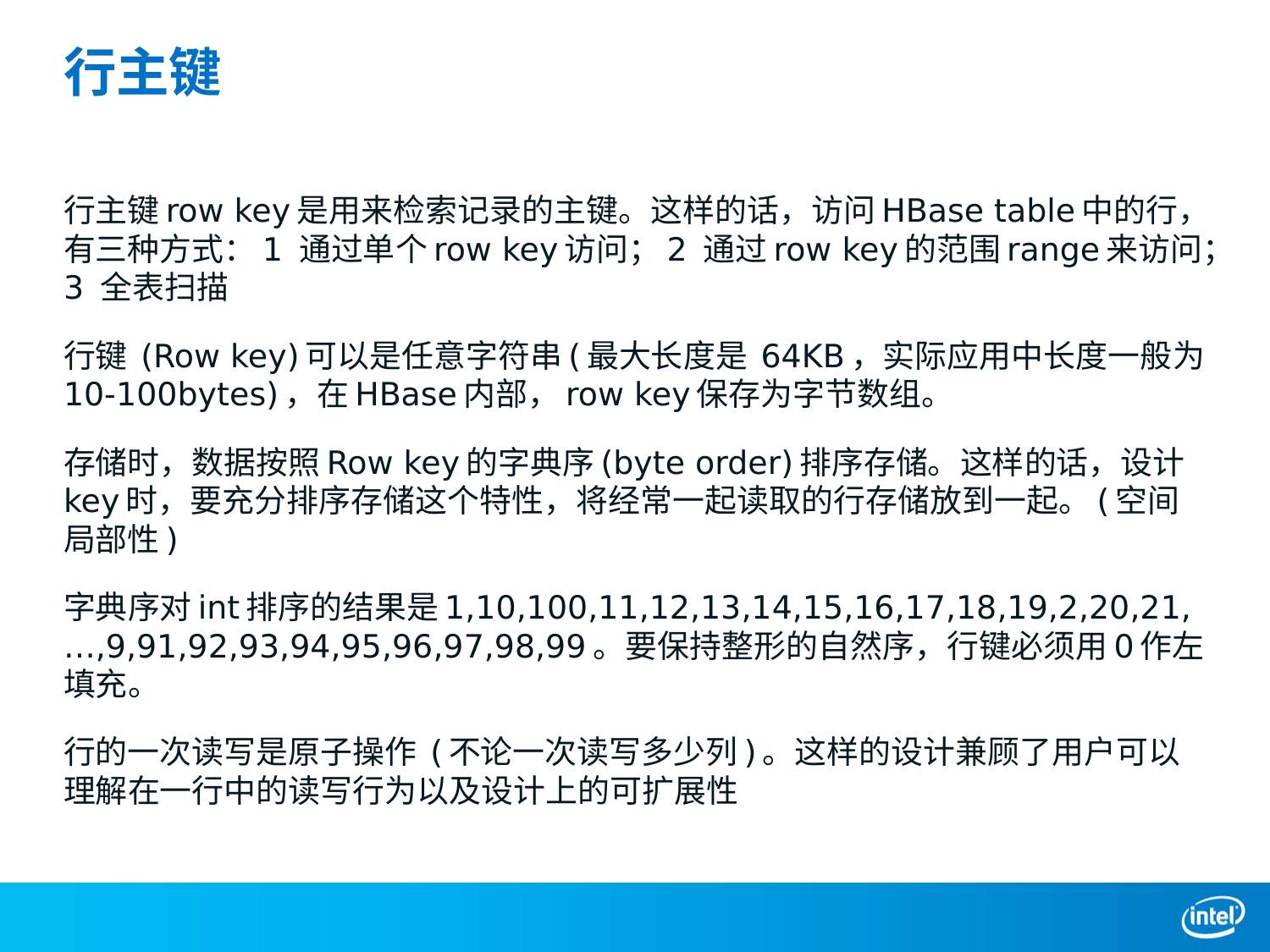

# 行主键
行主键row key是用来检索记录的主键。这样的话，访问HBase table中的行，有三种方式：1 通过单个row key访问；2 通过row key的范围range来访问；3 全表扫描
行键 (Row key)可以是任意字符串(最大长度是 64KB，实际应用中长度一般为 10-100bytes)，在HBase内部，row key保存为字节数组。
存储时，数据按照Row key的字典序(byte order)排序存储。这样的话，设计key时，要充分排序存储这个特性，将经常一起读取的行存储放到一起。(空间局部性)
字典序对int排序的结果是1,10,100,11,12,13,14,15,16,17,18,19,2,20,21,…,9,91,92,93,94,95,96,97,98,99。要保持整形的自然序，行键必须用0作左填充。
行的一次读写是原子操作 (不论一次读写多少列)。这样的设计兼顾了用户可以理解在一行中的读写行为以及设计上的可扩展性